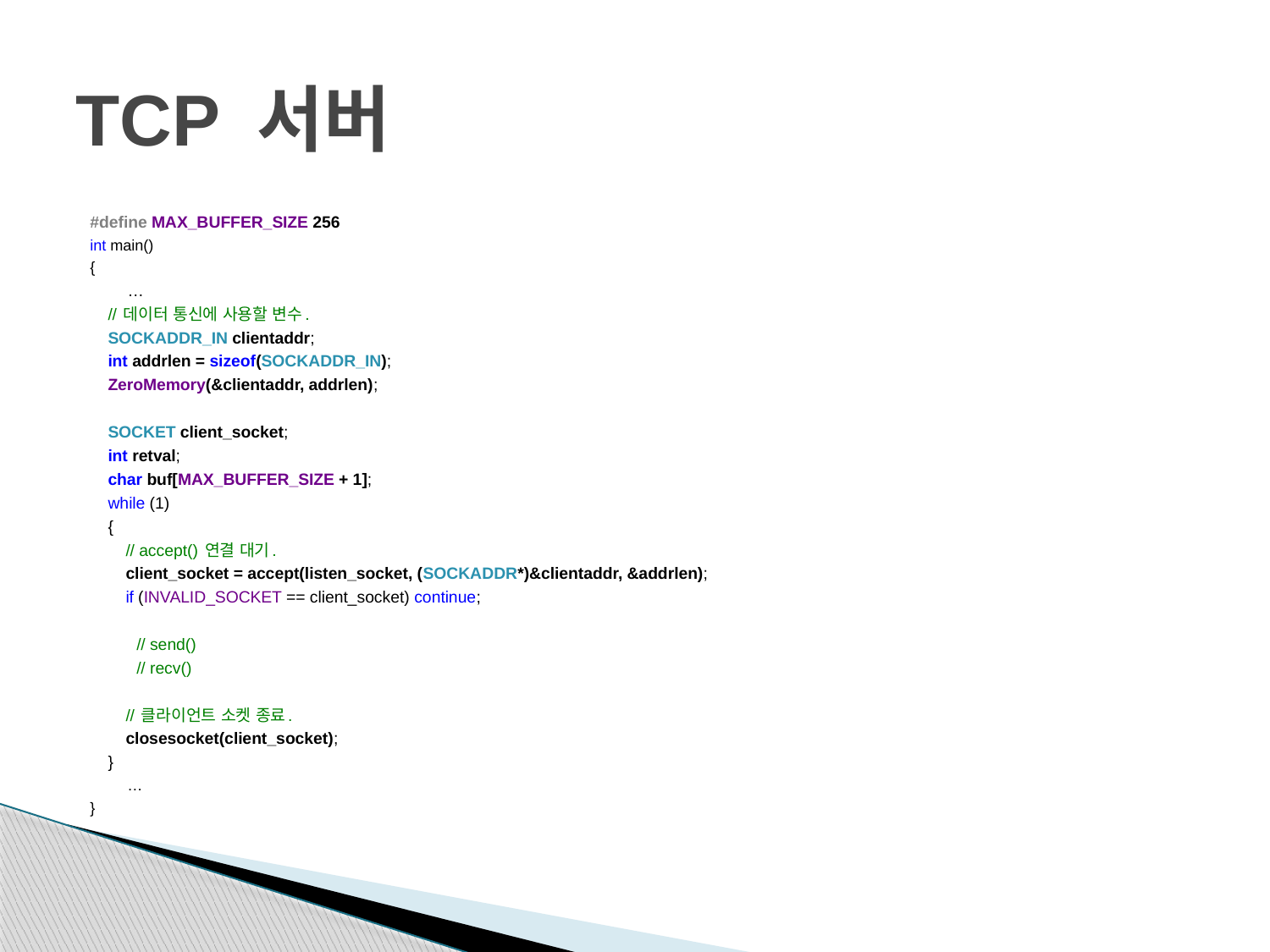

# TCP 서버
#define MAX_BUFFER_SIZE 256
int main()
{
	 …
    // 데이터 통신에 사용할 변수.
    SOCKADDR_IN clientaddr;
    int addrlen = sizeof(SOCKADDR_IN);
    ZeroMemory(&clientaddr, addrlen);

    SOCKET client_socket;
    int retval;
    char buf[MAX_BUFFER_SIZE + 1];
    while (1)
    {
        // accept() 연결 대기.
        client_socket = accept(listen_socket, (SOCKADDR*)&clientaddr, &addrlen);
        if (INVALID_SOCKET == client_socket) continue;

	   // send()
	   // recv()

        // 클라이언트 소켓 종료.
        closesocket(client_socket);
    }
	 …
}